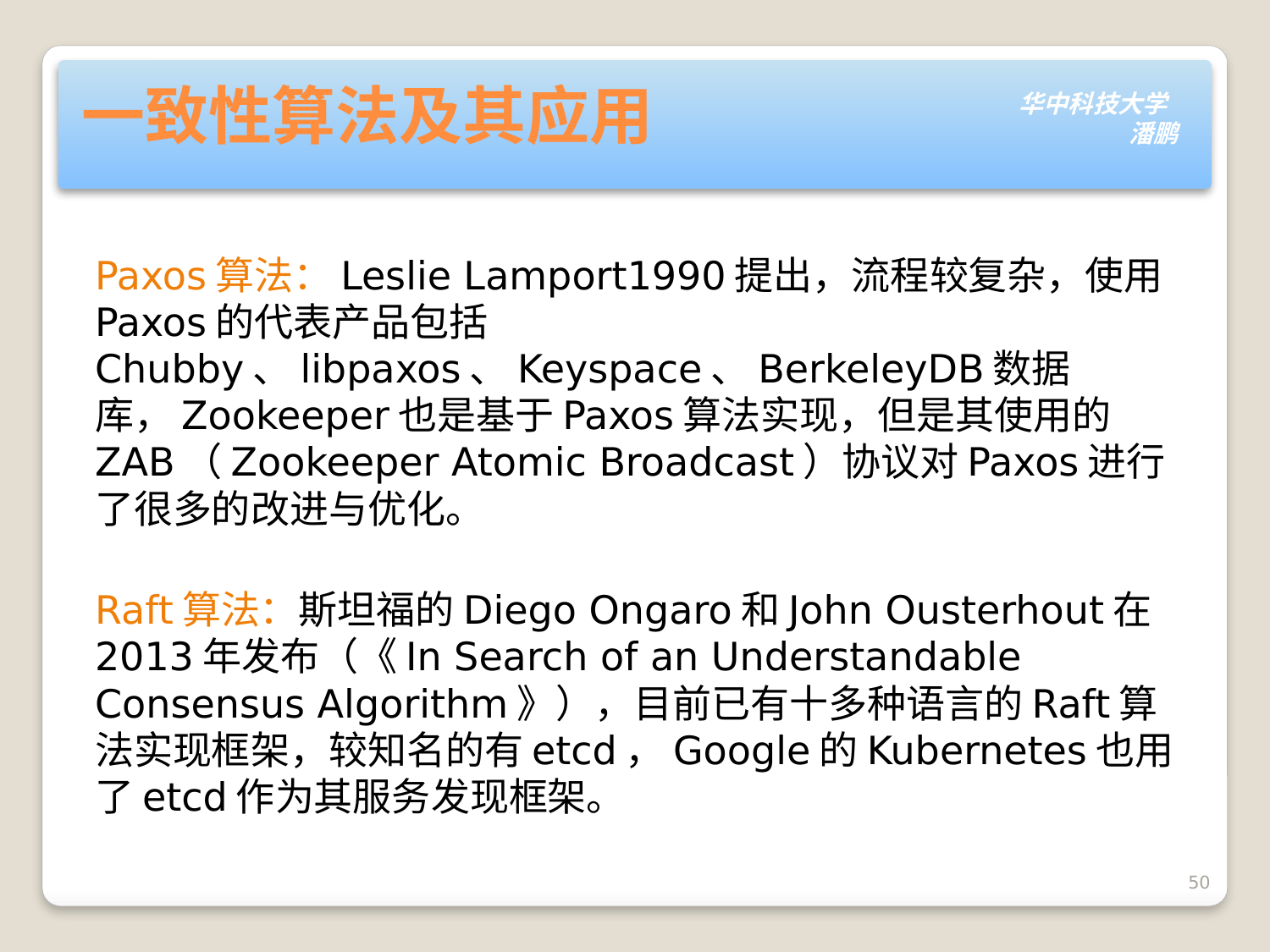

# 一致性算法及其应用
Paxos算法：Leslie Lamport1990提出，流程较复杂，使用Paxos的代表产品包括Chubby、libpaxos、Keyspace、BerkeleyDB数据库，Zookeeper也是基于Paxos算法实现，但是其使用的ZAB（Zookeeper Atomic Broadcast）协议对Paxos进行了很多的改进与优化。

Raft算法：斯坦福的Diego Ongaro和John Ousterhout在2013年发布（《In Search of an Understandable Consensus Algorithm》），目前已有十多种语言的Raft算法实现框架，较知名的有etcd，Google的Kubernetes也用了etcd作为其服务发现框架。
50